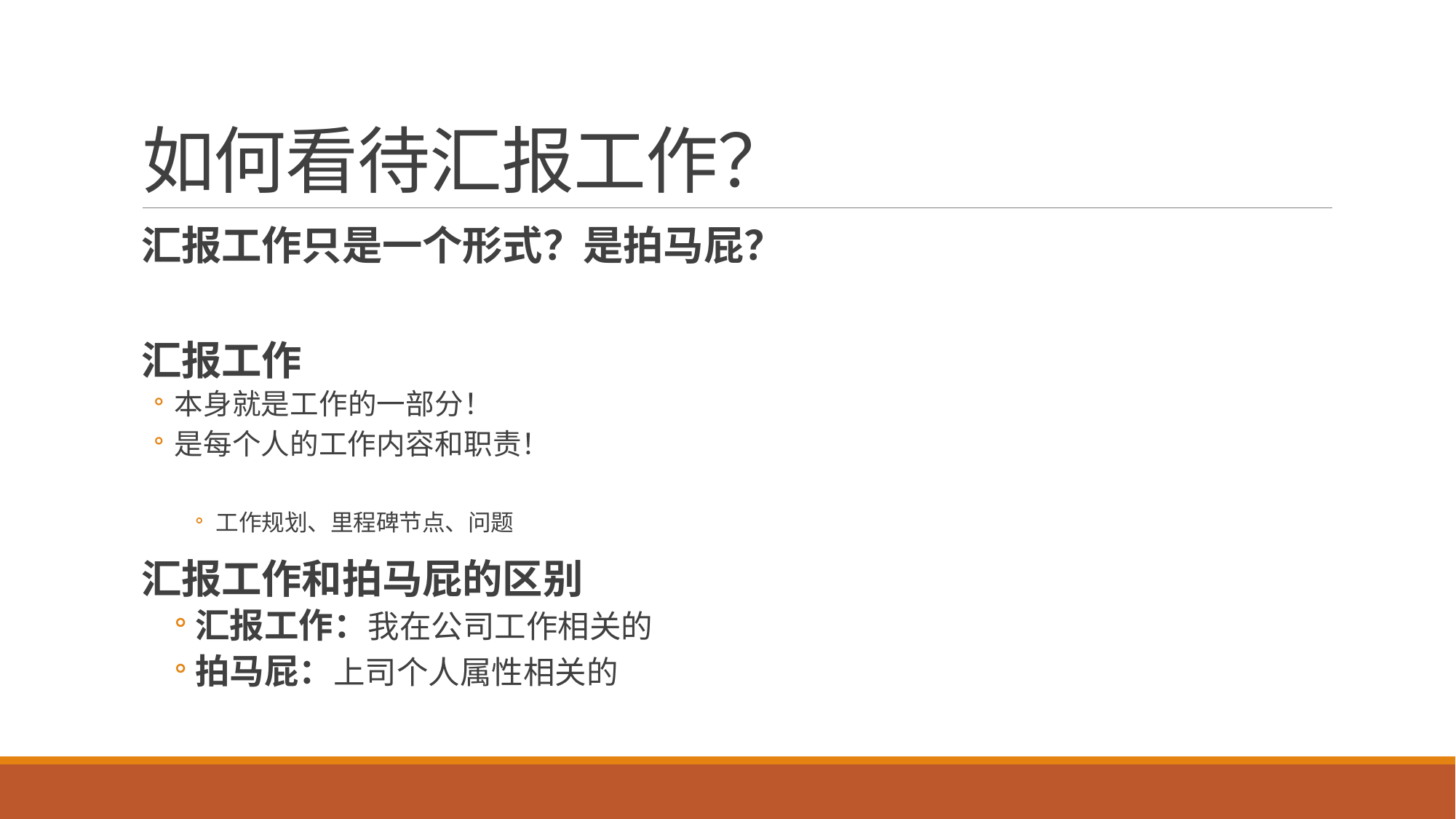

# 如何看待汇报工作？
汇报工作只是一个形式？是拍马屁？

汇报工作
本身就是工作的一部分！
是每个人的工作内容和职责！

工作规划、里程碑节点、问题
汇报工作和拍马屁的区别
汇报工作：我在公司工作相关的
拍马屁：上司个人属性相关的